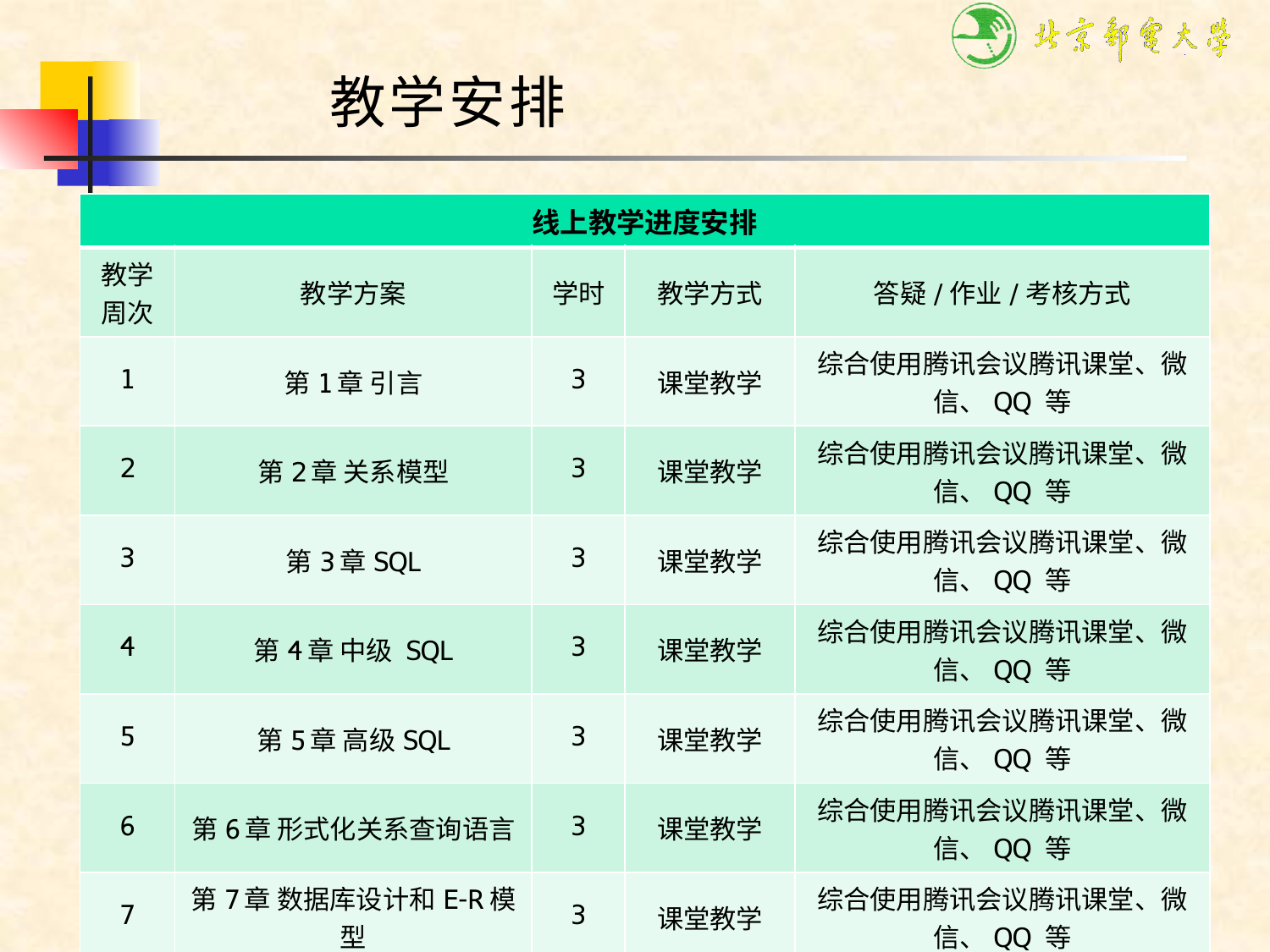

教学安排
| 线上教学进度安排 |  |  |  |  |
| --- | --- | --- | --- | --- |
| 教学周次 | 教学方案 | 学时 | 教学方式 | 答疑/作业/考核方式 |
| 1 | 第1章 引言 | 3 | 课堂教学 | 综合使用腾讯会议腾讯课堂、微信、QQ 等 |
| 2 | 第2章 关系模型 | 3 | 课堂教学 | 综合使用腾讯会议腾讯课堂、微信、QQ 等 |
| 3 | 第3章SQL | 3 | 课堂教学 | 综合使用腾讯会议腾讯课堂、微信、QQ 等 |
| 4 | 第4章 中级 SQL | 3 | 课堂教学 | 综合使用腾讯会议腾讯课堂、微信、QQ 等 |
| 5 | 第5章 高级SQL | 3 | 课堂教学 | 综合使用腾讯会议腾讯课堂、微信、QQ 等 |
| 6 | 第6章 形式化关系查询语言 | 3 | 课堂教学 | 综合使用腾讯会议腾讯课堂、微信、QQ 等 |
| 7 | 第7章 数据库设计和E-R模型 | 3 | 课堂教学 | 综合使用腾讯会议腾讯课堂、微信、QQ 等 |
| 8 | 第8章 关系数据库设计 | 3 | 课堂教学 | 综合使用腾讯会议腾讯课堂、微信、QQ 等 |
10